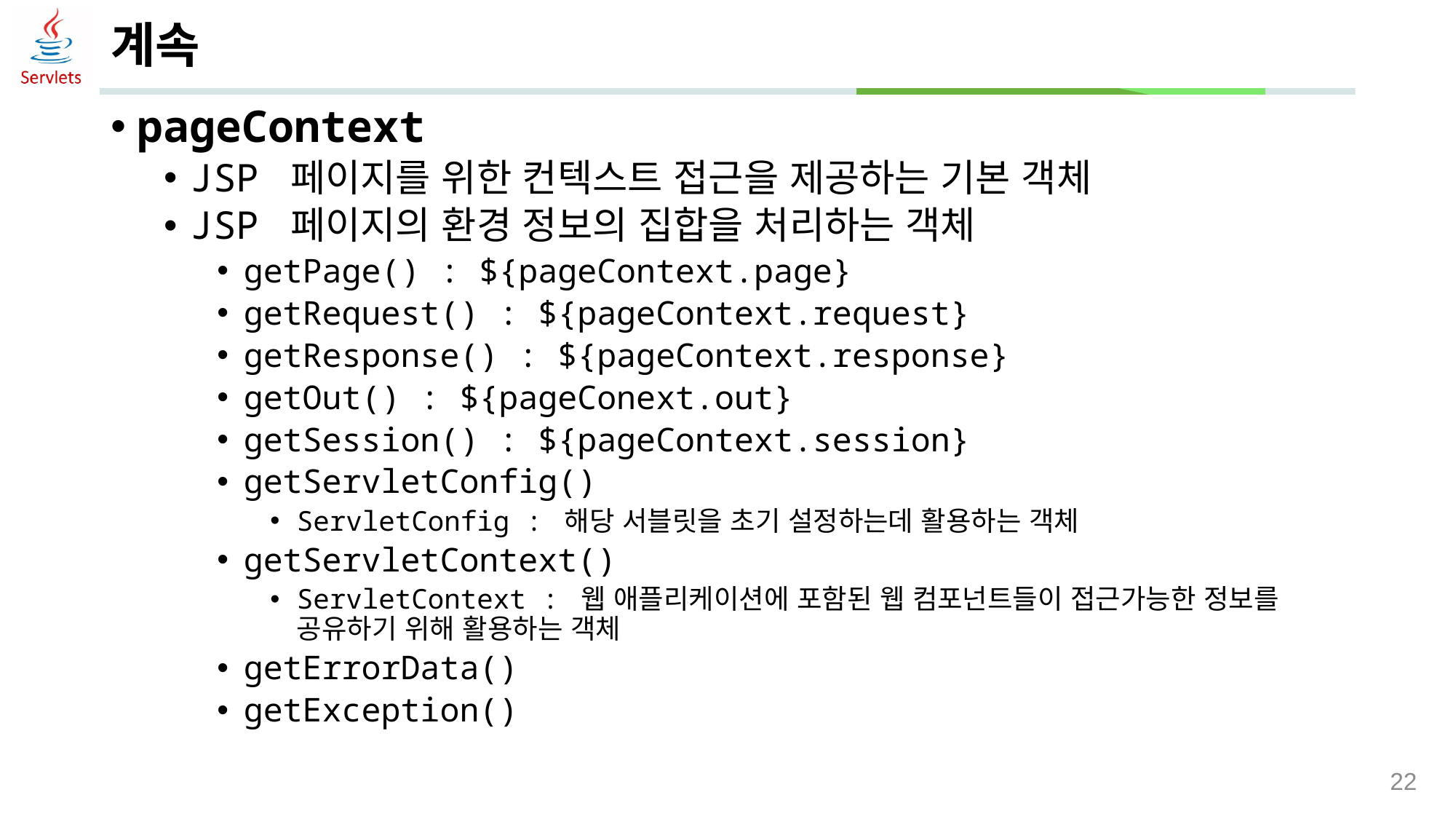

# 계속
pageContext
JSP 페이지를 위한 컨텍스트 접근을 제공하는 기본 객체
JSP 페이지의 환경 정보의 집합을 처리하는 객체
getPage() : ${pageContext.page}
getRequest() : ${pageContext.request}
getResponse() : ${pageContext.response}
getOut() : ${pageConext.out}
getSession() : ${pageContext.session}
getServletConfig()
ServletConfig : 해당 서블릿을 초기 설정하는데 활용하는 객체
getServletContext()
ServletContext : 웹 애플리케이션에 포함된 웹 컴포넌트들이 접근가능한 정보를 공유하기 위해 활용하는 객체
getErrorData()
getException()

22